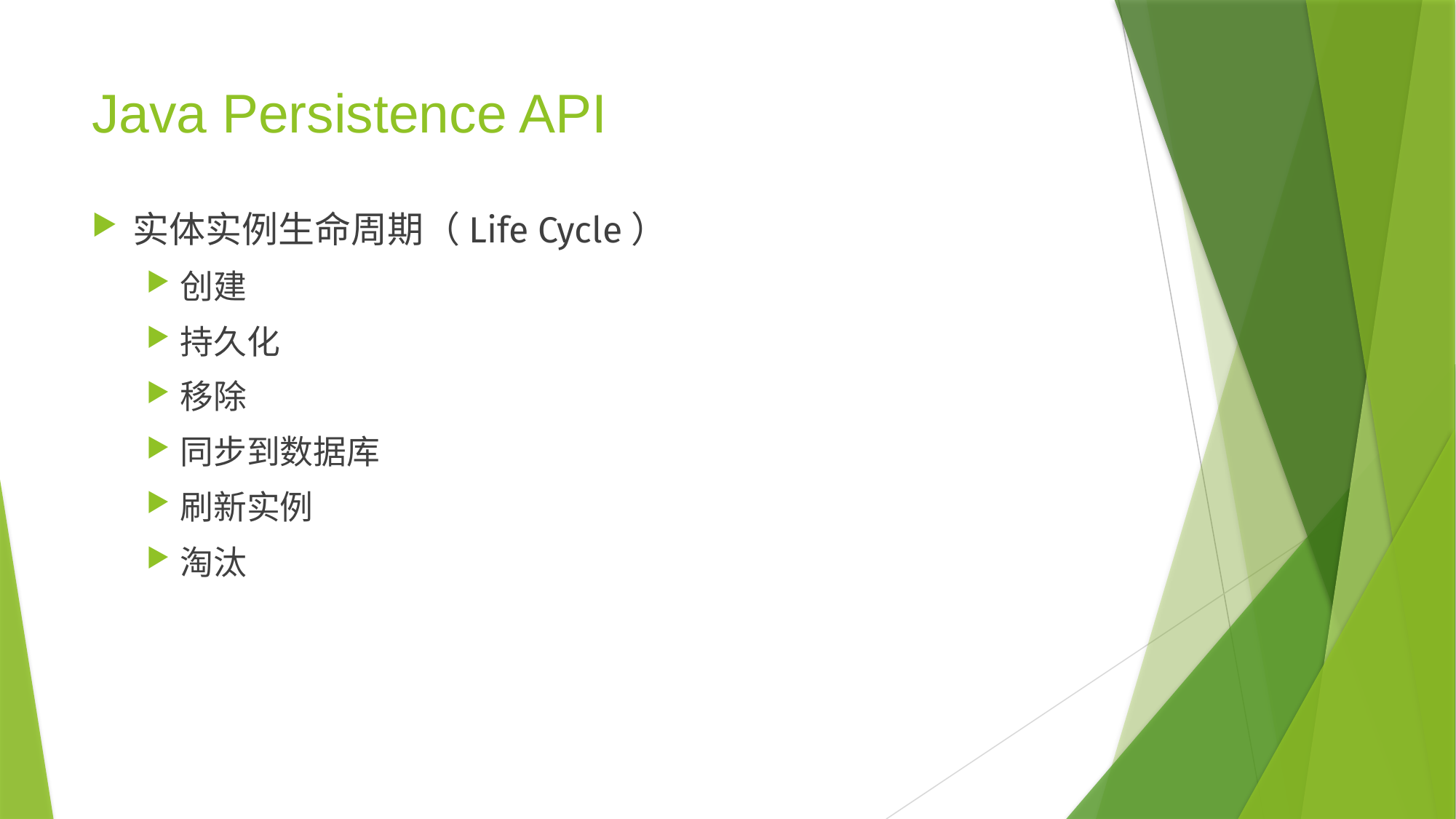

# Java Persistence API
实体实例生命周期（Life Cycle）
创建
持久化
移除
同步到数据库
刷新实例
淘汰